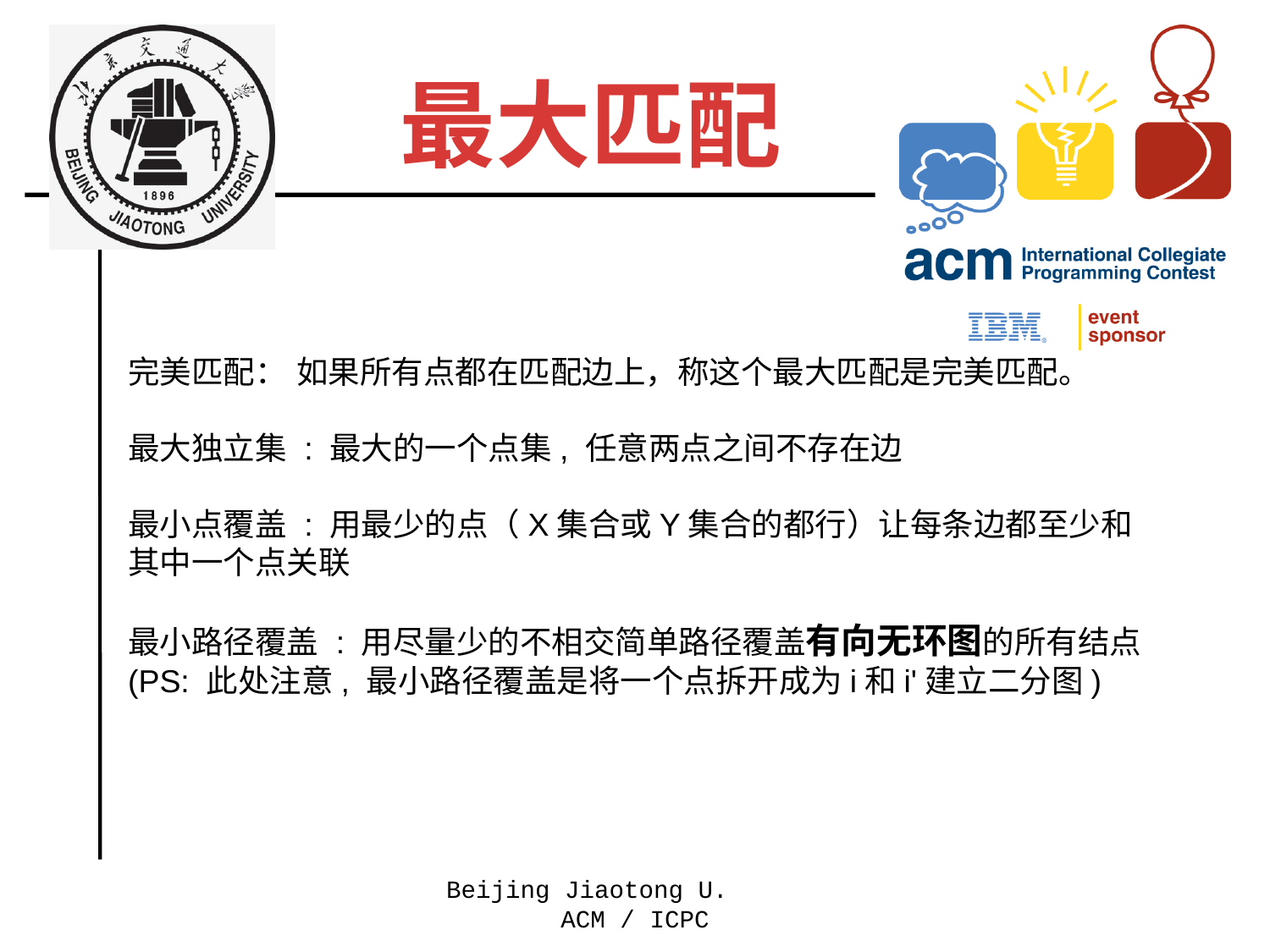

最大匹配

完美匹配： 如果所有点都在匹配边上，称这个最大匹配是完美匹配。

最大独立集 : 最大的一个点集, 任意两点之间不存在边

最小点覆盖 : 用最少的点（X集合或Y集合的都行）让每条边都至少和其中一个点关联

最小路径覆盖 : 用尽量少的不相交简单路径覆盖有向无环图的所有结点 (PS: 此处注意, 最小路径覆盖是将一个点拆开成为i和i'建立二分图)